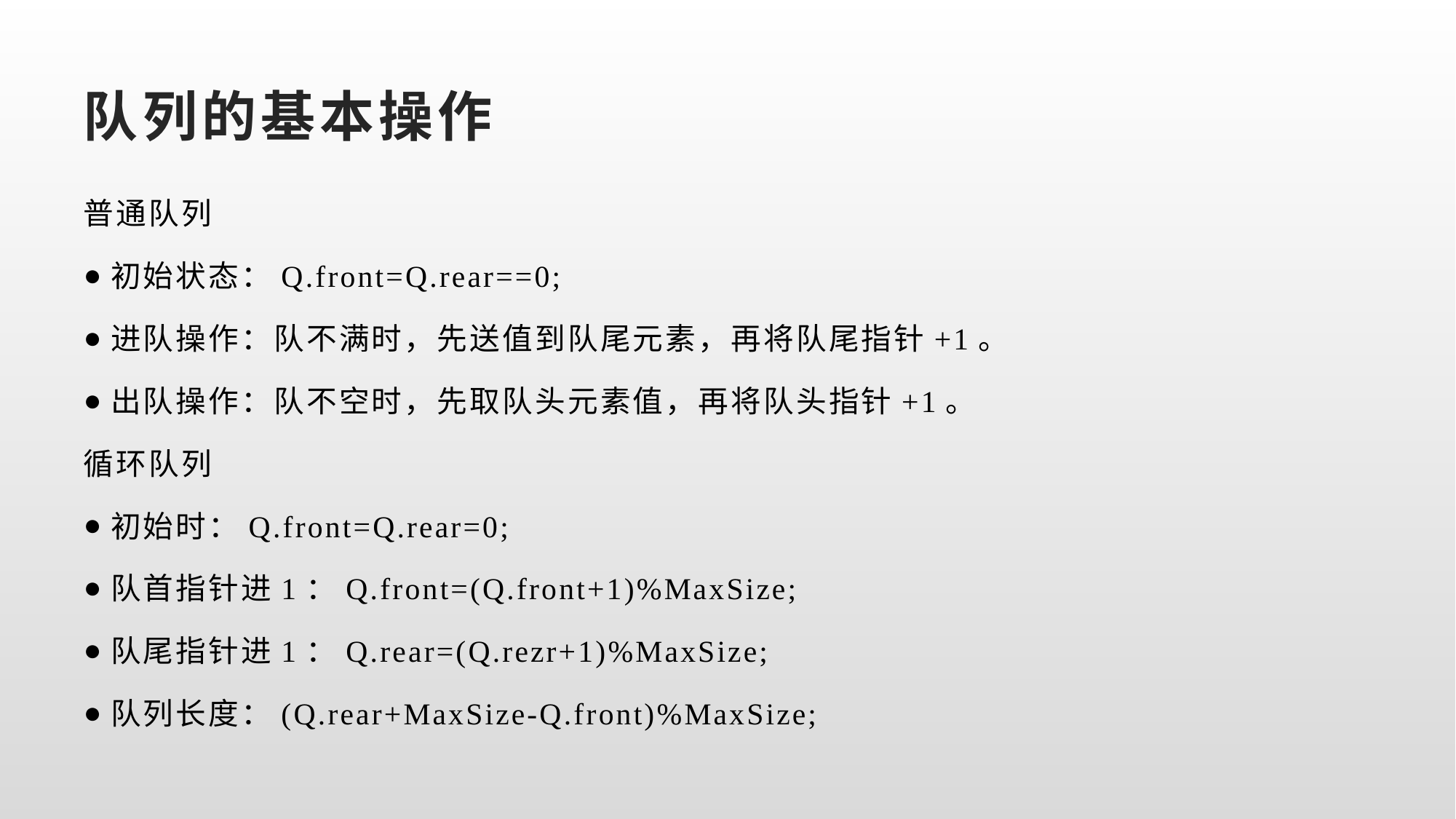

# 队列的基本操作
普通队列
初始状态：Q.front=Q.rear==0;
进队操作：队不满时，先送值到队尾元素，再将队尾指针+1。
出队操作：队不空时，先取队头元素值，再将队头指针+1。
循环队列
初始时：Q.front=Q.rear=0;
队首指针进1：Q.front=(Q.front+1)%MaxSize;
队尾指针进1：Q.rear=(Q.rezr+1)%MaxSize;
队列长度：(Q.rear+MaxSize-Q.front)%MaxSize;